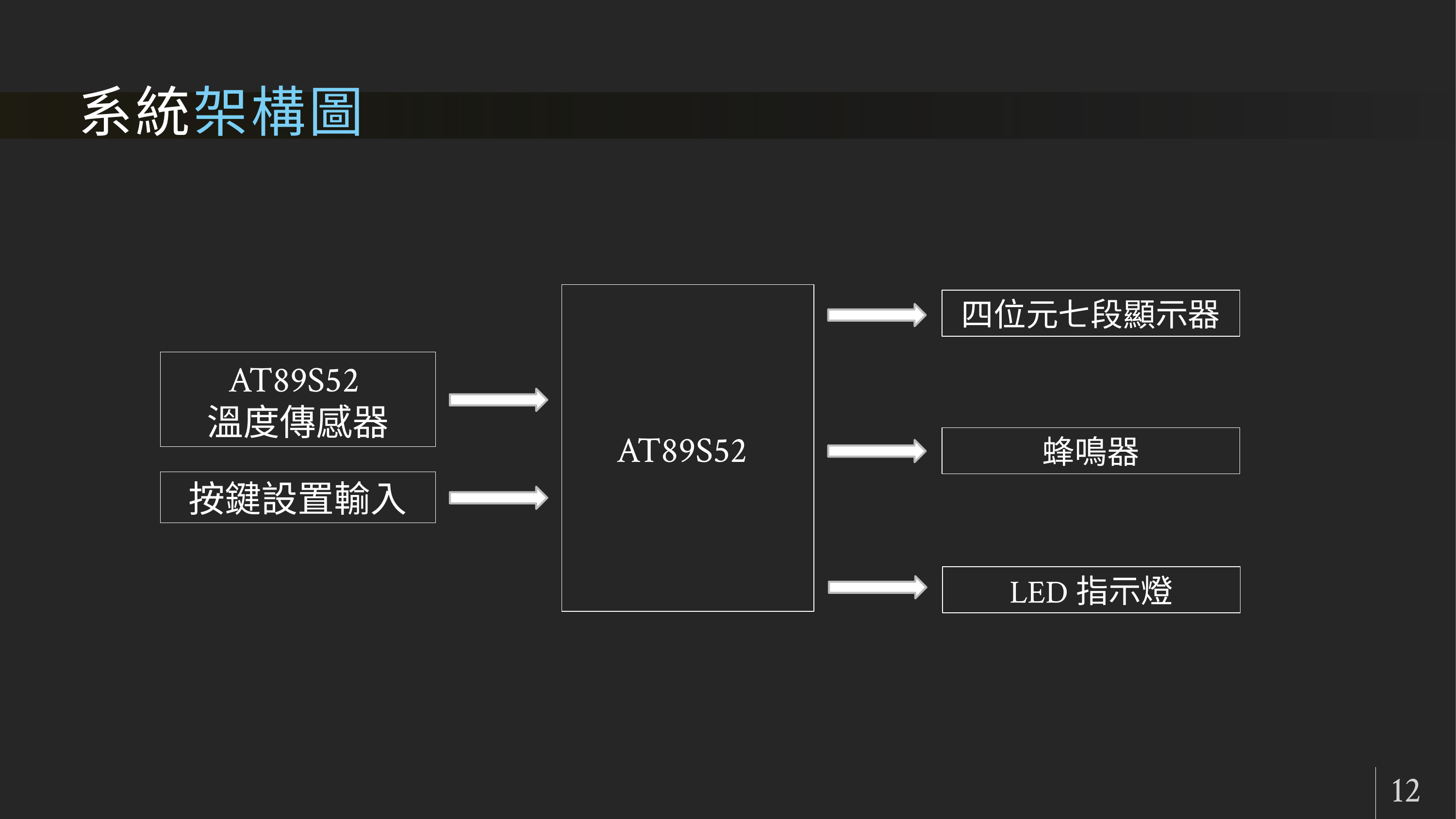

# 系統架構圖

四位元七段顯示器

AT89S52
溫度傳感器

AT89S52
蜂鳴器

按鍵設置輸入

LED指示燈
12